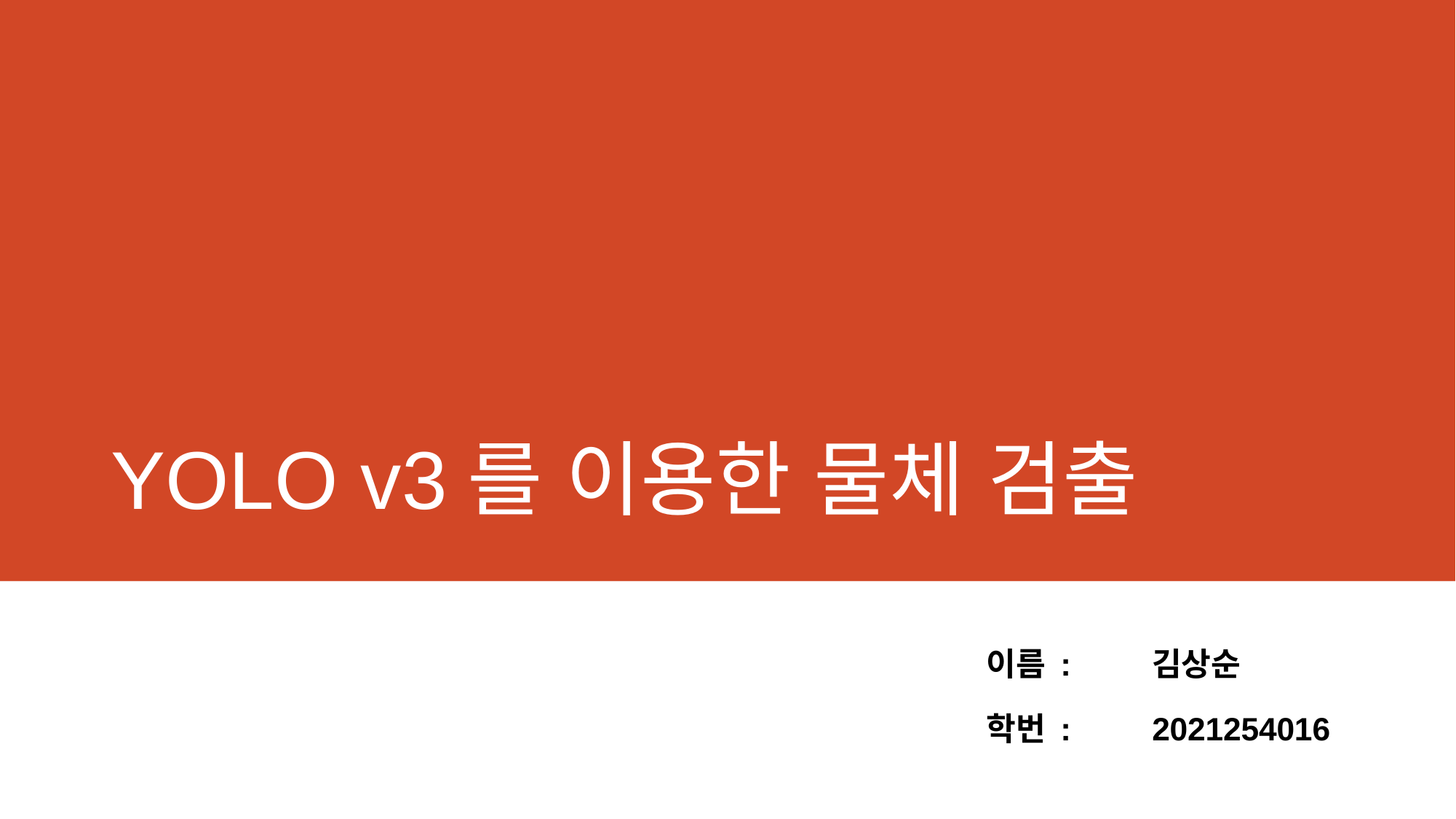

# YOLO v3를 이용한 물체 검출
이름 :			김상순
학번 :		2021254016